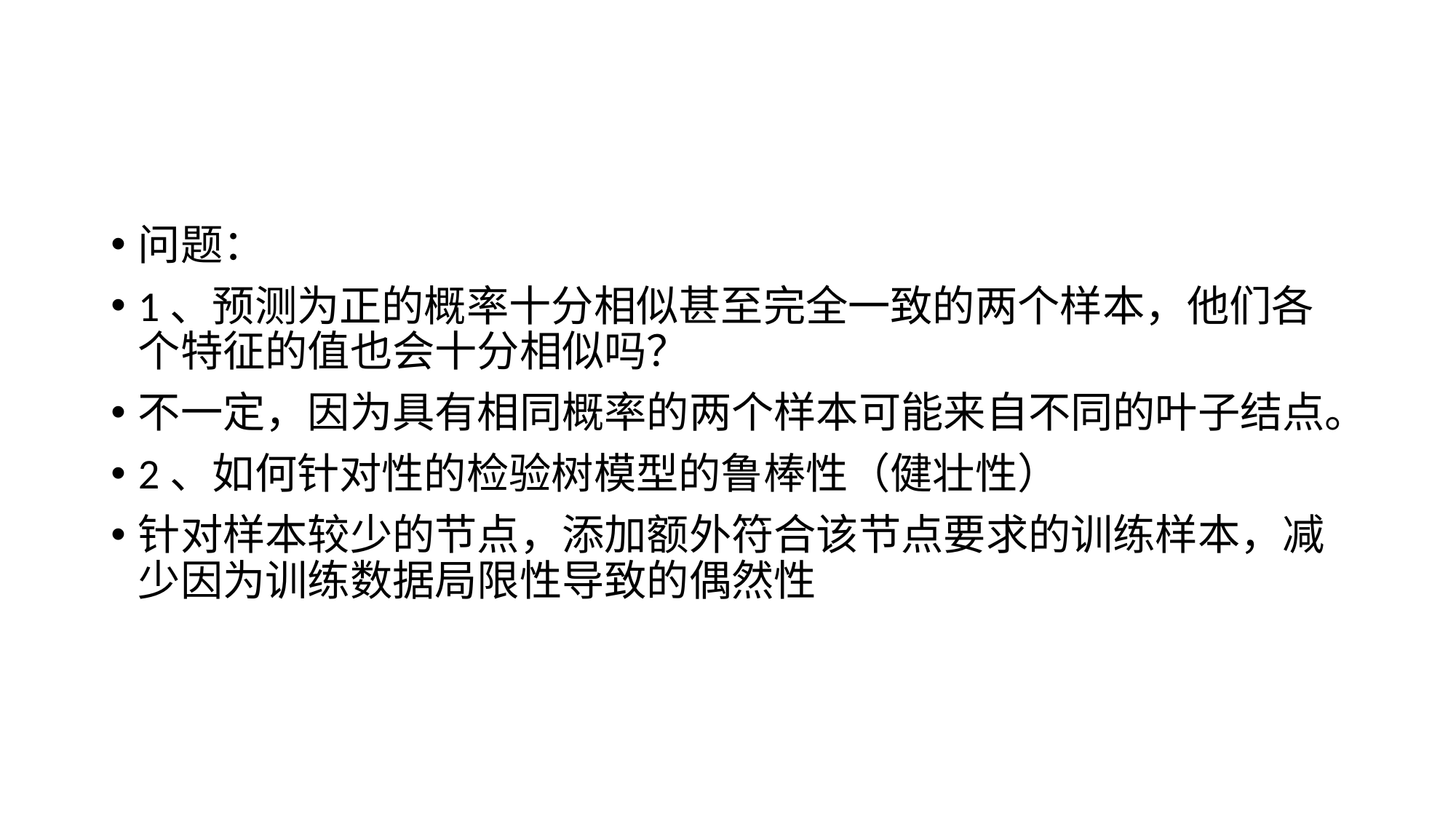

#
问题：
1、预测为正的概率十分相似甚至完全一致的两个样本，他们各个特征的值也会十分相似吗？
不一定，因为具有相同概率的两个样本可能来自不同的叶子结点。
2、如何针对性的检验树模型的鲁棒性（健壮性）
针对样本较少的节点，添加额外符合该节点要求的训练样本，减少因为训练数据局限性导致的偶然性